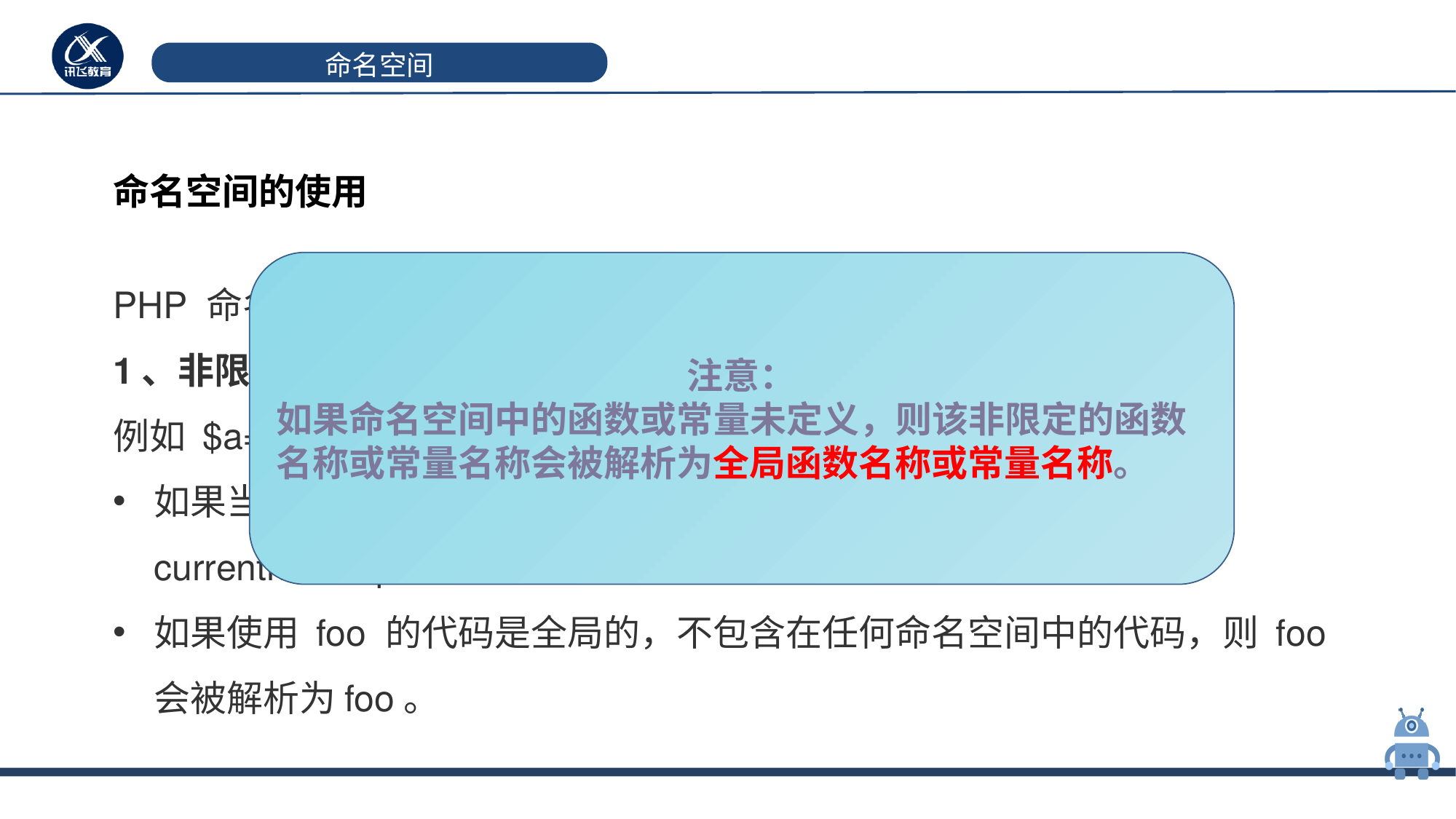

# 命名空间
命名空间的使用
注意：
如果命名空间中的函数或常量未定义，则该非限定的函数名称或常量名称会被解析为全局函数名称或常量名称。
PHP 命名空间中的类名可以通过三种方式引用：
1、非限定名称，或不包含前缀的类名称。
例如 $a=new foo(); 或 foo::staticmethod();。
如果当前命名空间是 currentnamespace，foo 将被解析为 currentnamespace\foo。
如果使用 foo 的代码是全局的，不包含在任何命名空间中的代码，则 foo 会被解析为foo。